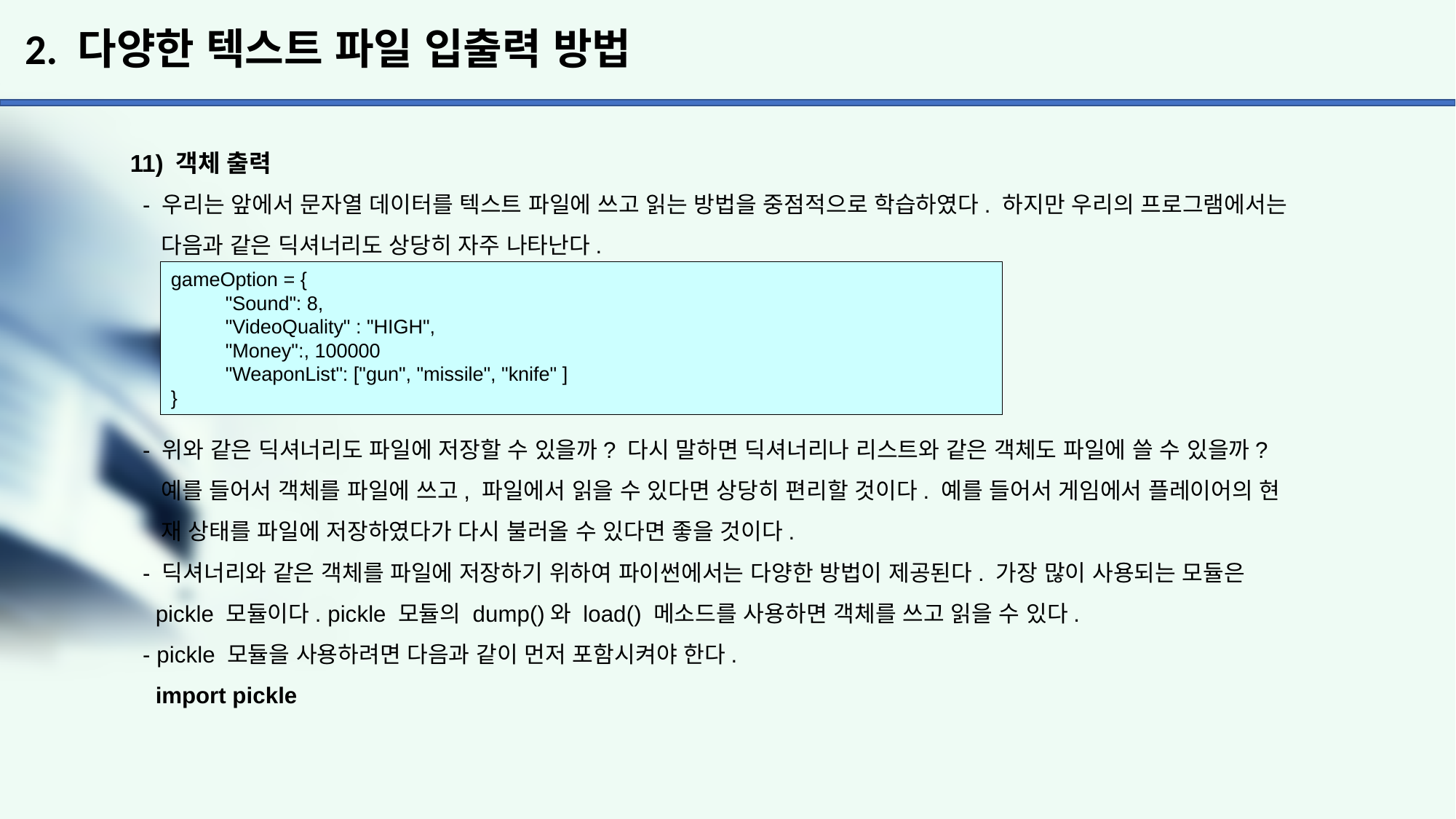

# 2. 다양한 텍스트 파일 입출력 방법
11) 객체 출력
  - 우리는 앞에서 문자열 데이터를 텍스트 파일에 쓰고 읽는 방법을 중점적으로 학습하였다. 하지만 우리의 프로그램에서는
    다음과 같은 딕셔너리도 상당히 자주 나타난다.

  - 위와 같은 딕셔너리도 파일에 저장할 수 있을까? 다시 말하면 딕셔너리나 리스트와 같은 객체도 파일에 쓸 수 있을까?
    예를 들어서 객체를 파일에 쓰고, 파일에서 읽을 수 있다면 상당히 편리할 것이다. 예를 들어서 게임에서 플레이어의 현
    재 상태를 파일에 저장하였다가 다시 불러올 수 있다면 좋을 것이다.
  - 딕셔너리와 같은 객체를 파일에 저장하기 위하여 파이썬에서는 다양한 방법이 제공된다. 가장 많이 사용되는 모듈은
    pickle 모듈이다. pickle 모듈의 dump()와 load() 메소드를 사용하면 객체를 쓰고 읽을 수 있다.
  - pickle 모듈을 사용하려면 다음과 같이 먼저 포함시켜야 한다.
    import pickle
gameOption = {
"Sound": 8,
"VideoQuality" : "HIGH",
"Money":, 100000
"WeaponList": ["gun", "missile", "knife" ]
}